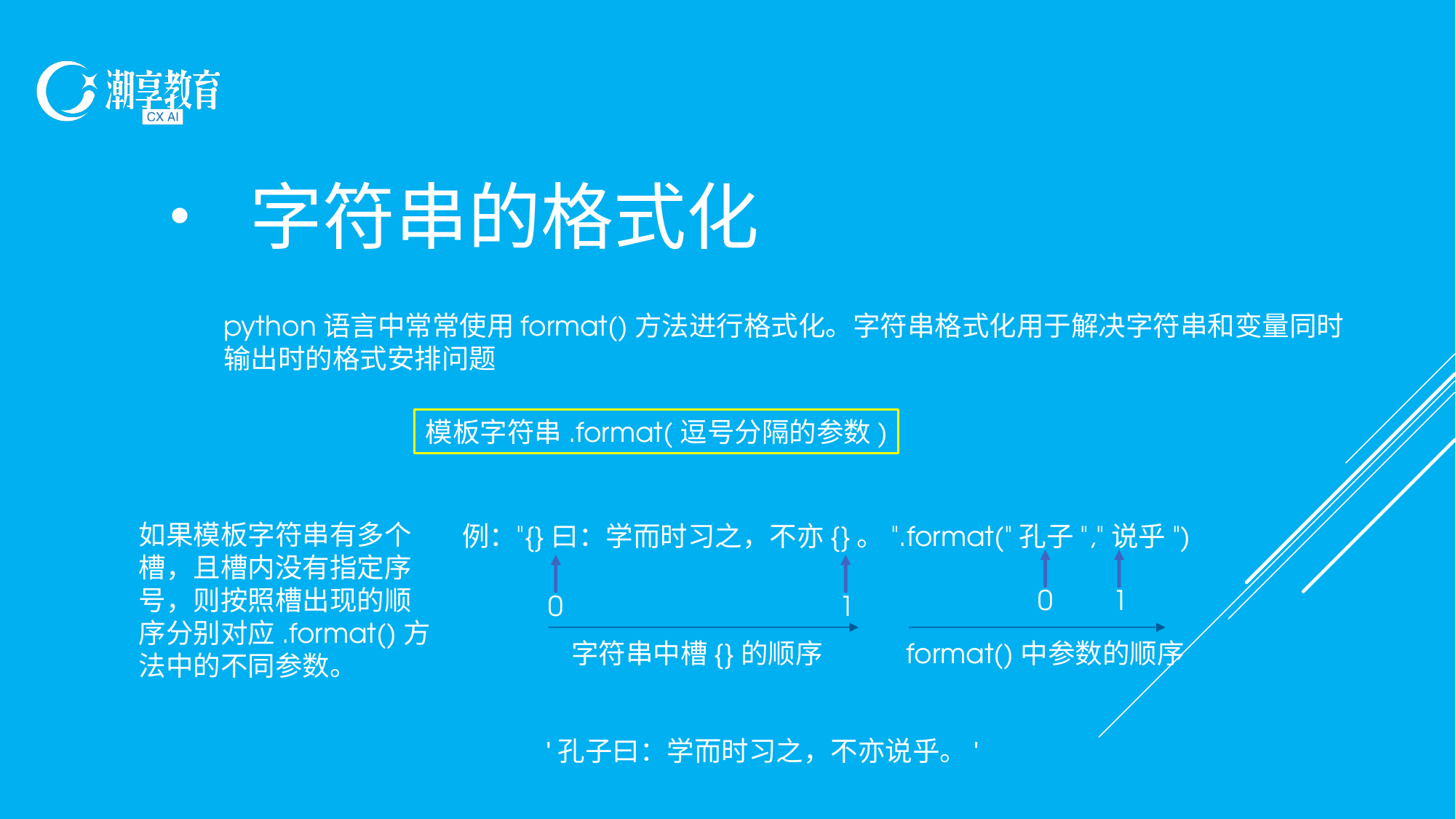

• 字符串的格式化
python语言中常常使用format()方法进行格式化。字符串格式化用于解决字符串和变量同时输出时的格式安排问题
模板字符串.format(逗号分隔的参数)
如果模板字符串有多个槽，且槽内没有指定序号，则按照槽出现的顺序分别对应.format()方法中的不同参数。
例：
"{}曰：学而时习之，不亦{}。".format("孔子","说乎")
0
1
0
1
字符串中槽{}的顺序
format()中参数的顺序
'孔子曰：学而时习之，不亦说乎。'